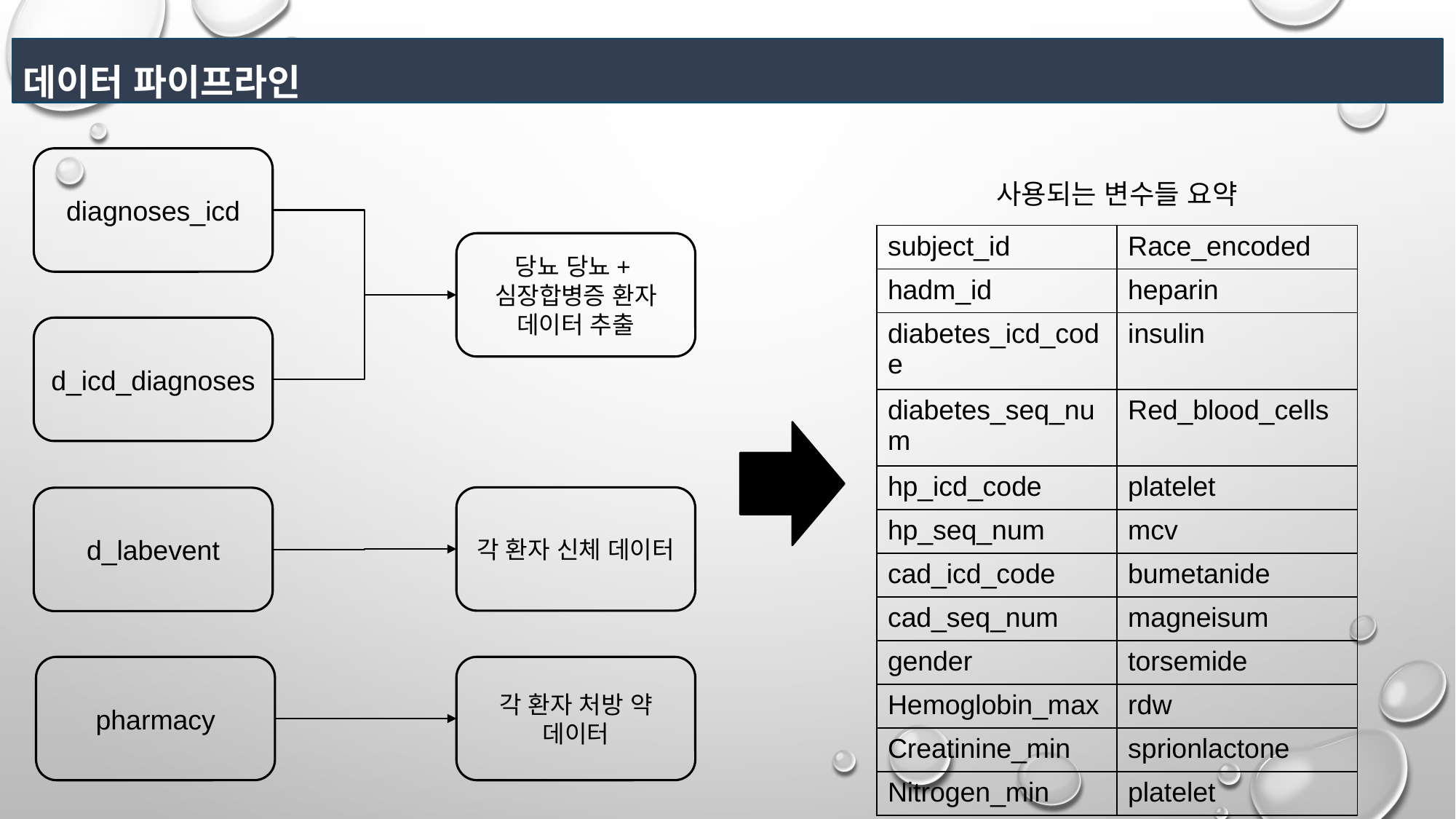

데이터 파이프라인

diagnoses_icd
사용되는 변수들 요약
| subject\_id | Race\_encoded |
| --- | --- |
| hadm\_id | heparin |
| diabetes\_icd\_code | insulin |
| diabetes\_seq\_num | Red\_blood\_cells |
| hp\_icd\_code | platelet |
| hp\_seq\_num | mcv |
| cad\_icd\_code | bumetanide |
| cad\_seq\_num | magneisum |
| gender | torsemide |
| Hemoglobin\_max | rdw |
| Creatinine\_min | sprionlactone |
| Nitrogen\_min | platelet |
당뇨 당뇨+심장합병증 환자 데이터 추출
d_icd_diagnoses

각 환자 신체 데이터
d_labevent
각 환자 처방 약 데이터
pharmacy